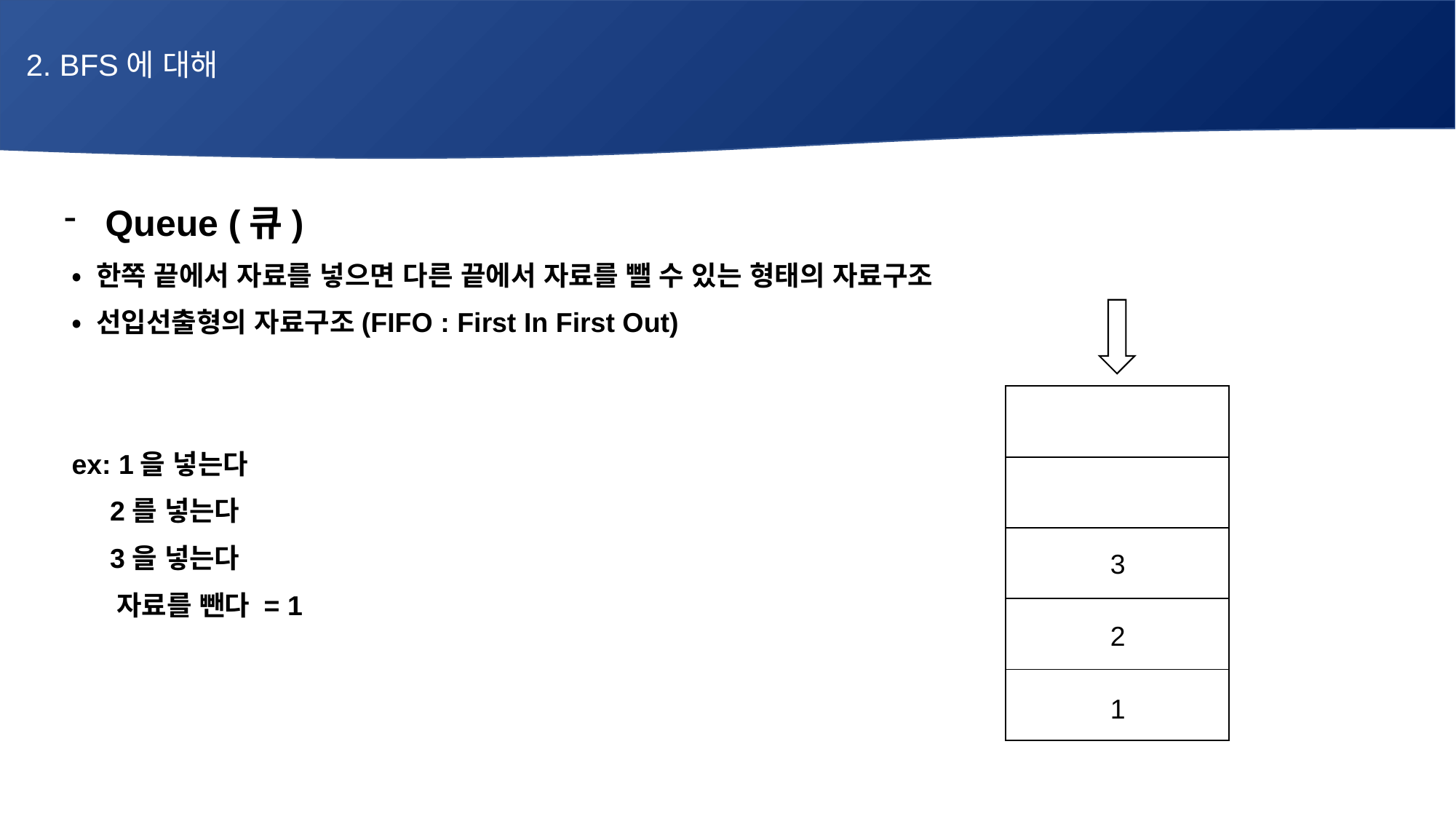

2. BFS에 대해
# 매주 1 과제 LV2
Queue (큐)
 • 한쪽 끝에서 자료를 넣으면 다른 끝에서 자료를 뺄 수 있는 형태의 자료구조
 • 선입선출형의 자료구조(FIFO : First In First Out)

 ex: 1을 넣는다
      2를 넣는다
      3을 넣는다
      자료를 뺀다 = 1

|  |
| --- |
|  |
|  |
|  |
|  |
3
2
1